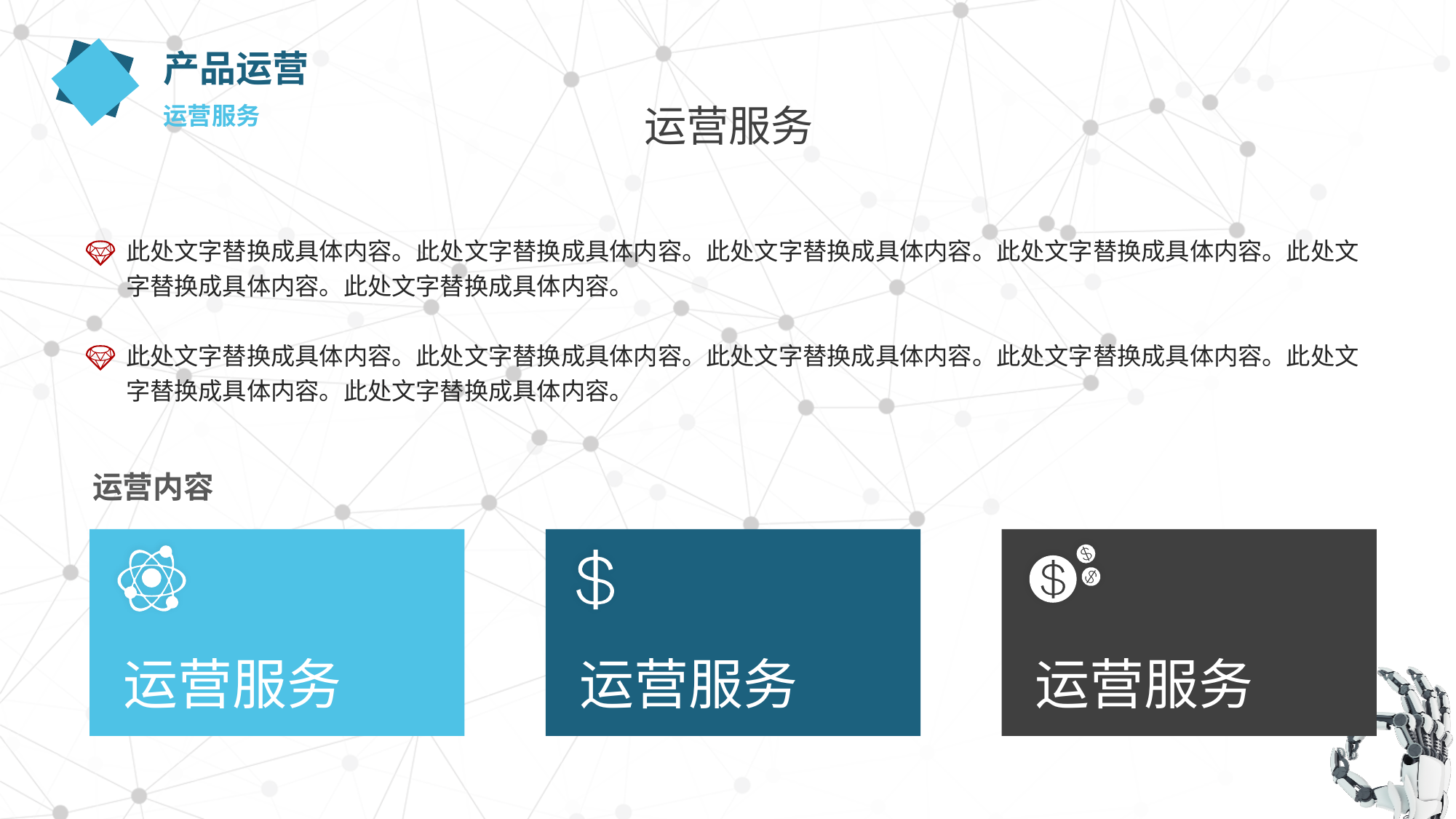

产品运营
运营服务
运营服务
此处文字替换成具体内容。此处文字替换成具体内容。此处文字替换成具体内容。此处文字替换成具体内容。此处文字替换成具体内容。此处文字替换成具体内容。

此处文字替换成具体内容。此处文字替换成具体内容。此处文字替换成具体内容。此处文字替换成具体内容。此处文字替换成具体内容。此处文字替换成具体内容。

运营内容

运营服务

运营服务

运营服务